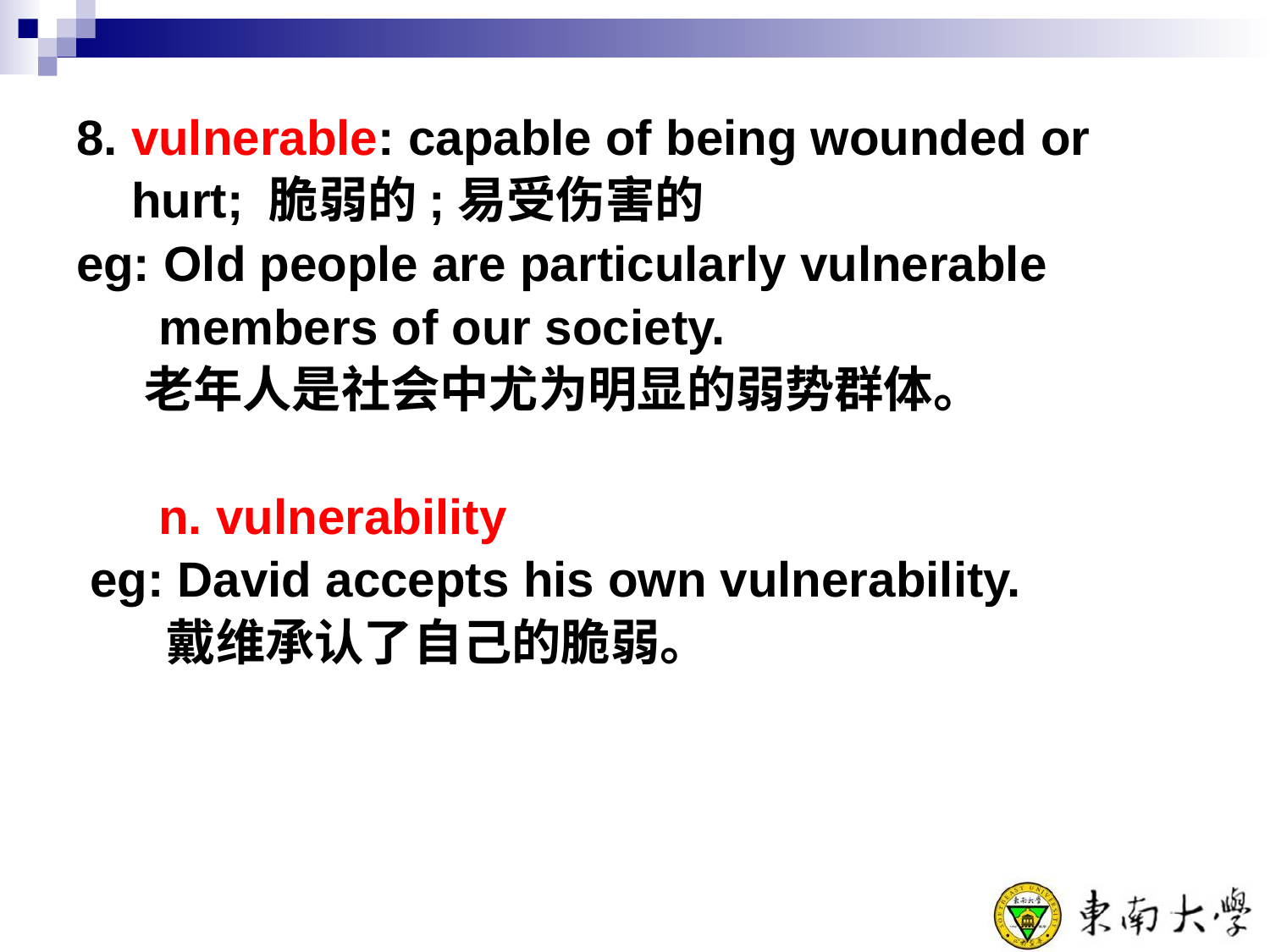

8. vulnerable: capable of being wounded or
    hurt; 脆弱的;易受伤害的
eg: Old people are particularly vulnerable
      members of our society.
     老年人是社会中尤为明显的弱势群体。

      n. vulnerability
 eg: David accepts his own vulnerability.
       戴维承认了自己的脆弱。